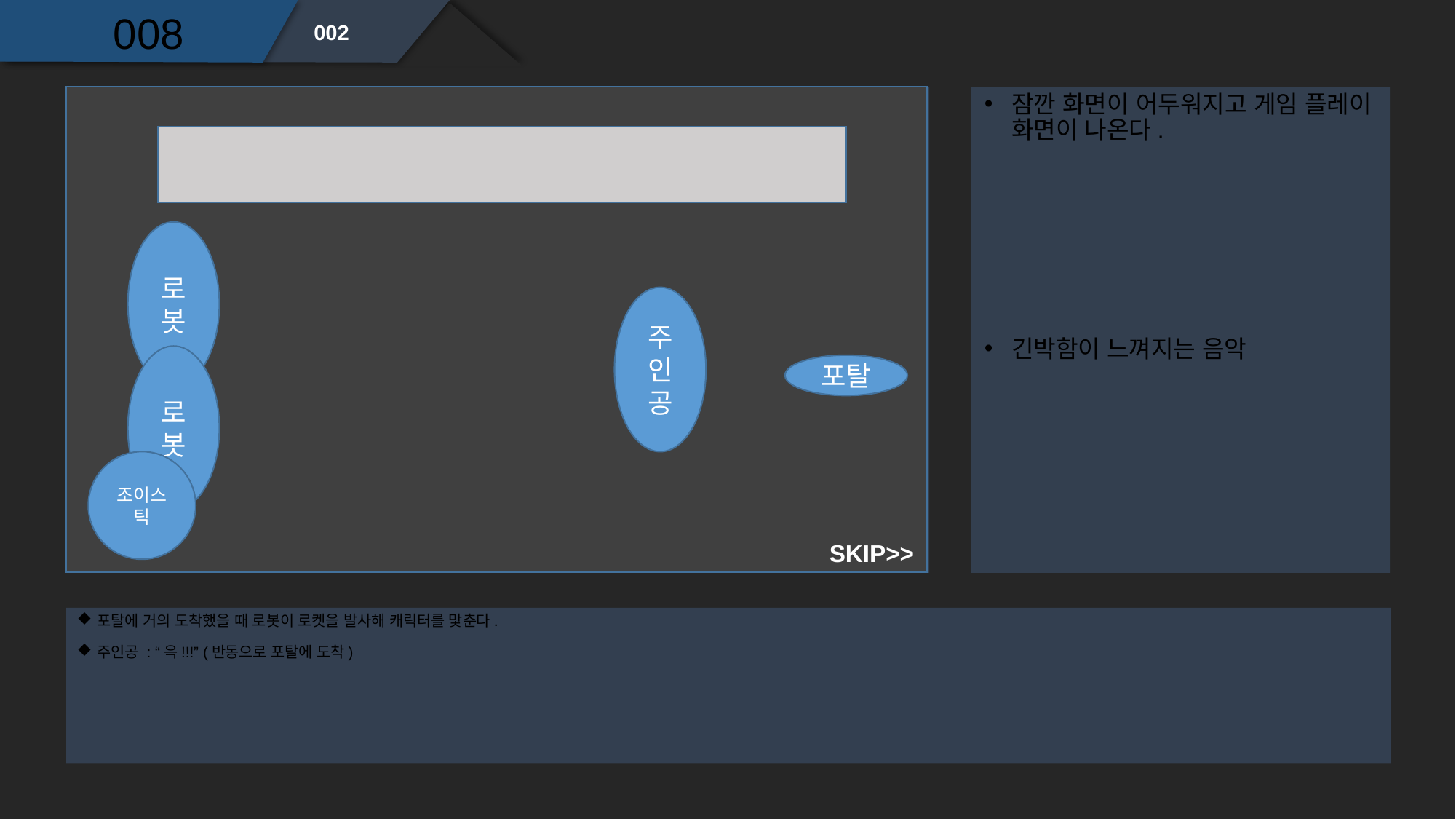

008
002

잠깐 화면이 어두워지고 게임 플레이 화면이 나온다.

로봇
주인공
긴박함이 느껴지는 음악

로봇
포탈
조이스틱
SKIP>>
포탈에 거의 도착했을 때 로봇이 로켓을 발사해 캐릭터를 맟춘다.
주인공 : “윽!!!” (반동으로 포탈에 도착)